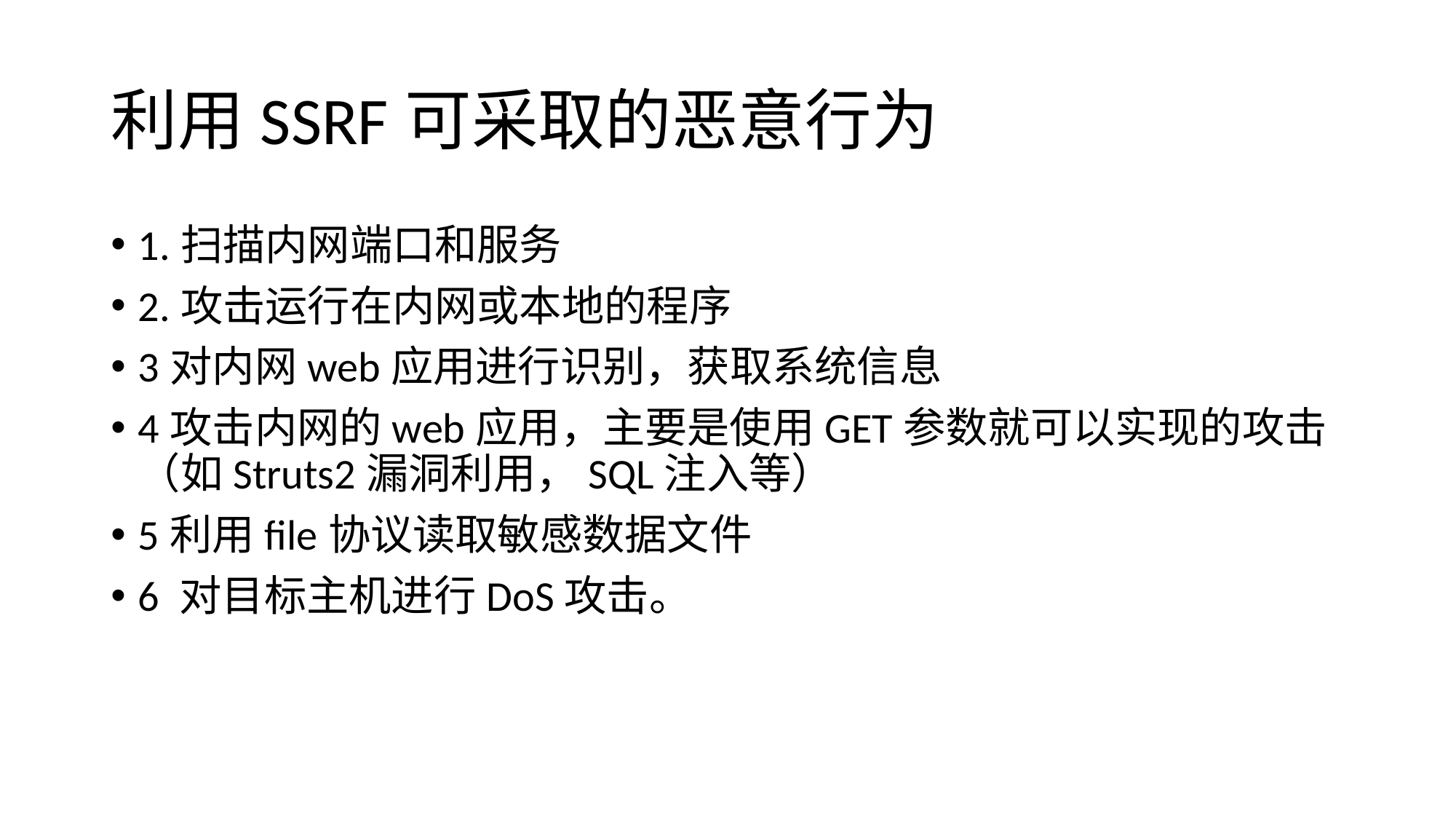

# 利用SSRF可采取的恶意行为
1.扫描内网端口和服务
2.攻击运行在内网或本地的程序
3对内网web应用进行识别，获取系统信息
4攻击内网的web应用，主要是使用GET参数就可以实现的攻击（如Struts2漏洞利用，SQL注入等）
5利用file协议读取敏感数据文件
6 对目标主机进行DoS攻击。